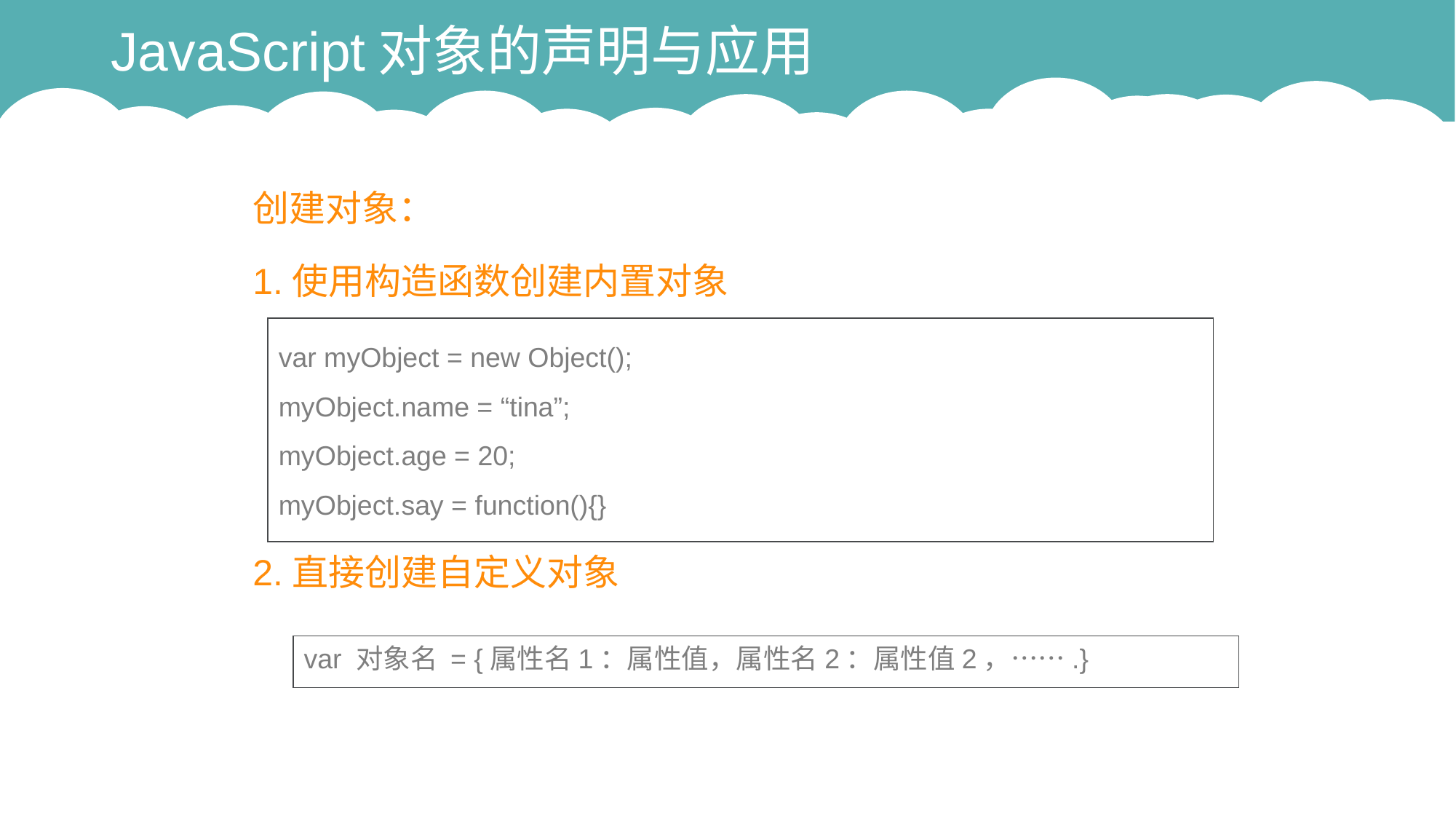

# JavaScript对象的声明与应用
创建对象：
1.使用构造函数创建内置对象

2.直接创建自定义对象
var myObject = new Object();
myObject.name = “tina”;
myObject.age = 20;
myObject.say = function(){}
var 对象名 = {属性名1：属性值，属性名2：属性值2，…….}